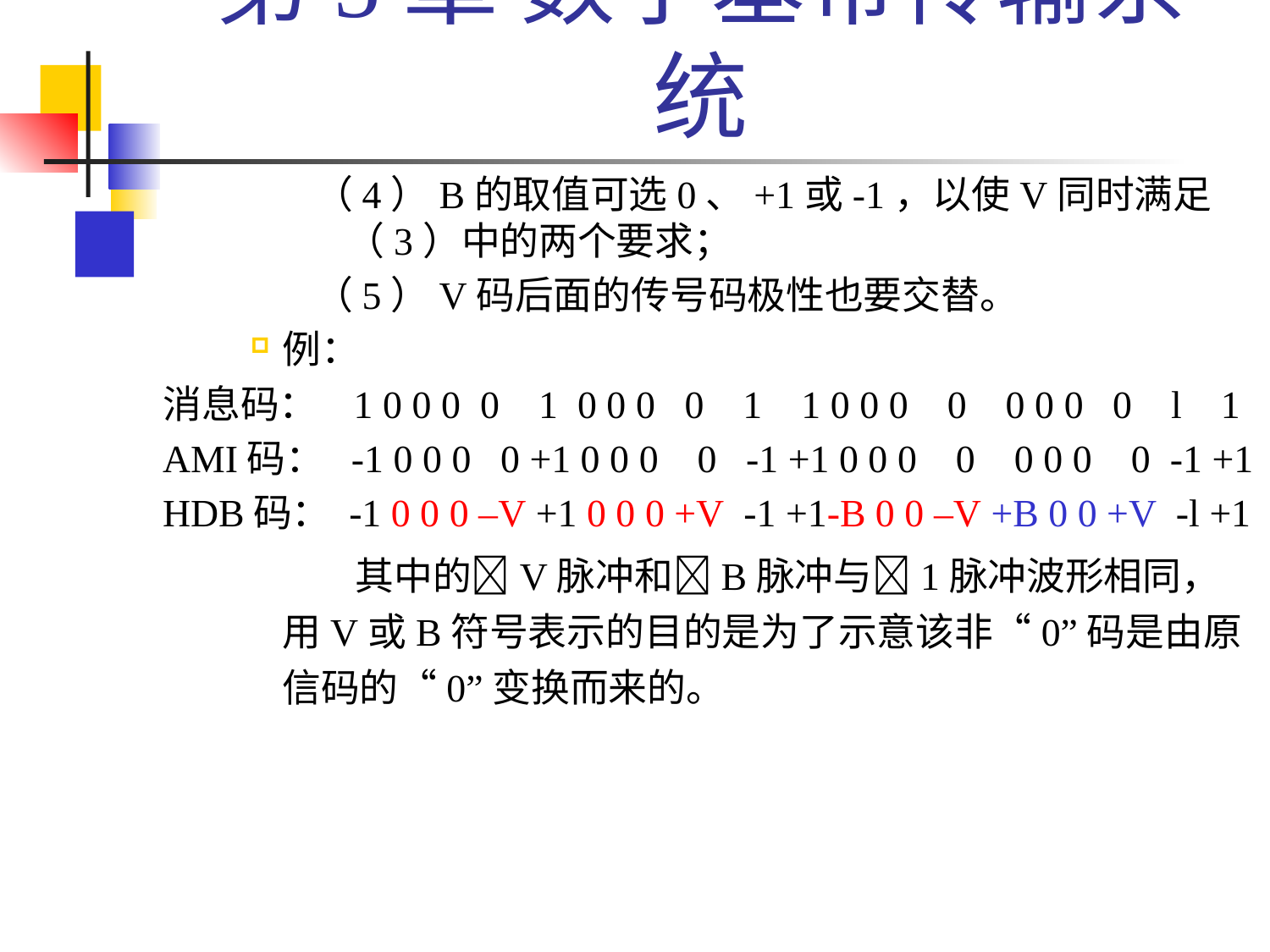

# 第5章 数字基带传输系统
（4）B的取值可选0、+1或-1，以使V同时满足（3）中的两个要求；
（5）V码后面的传号码极性也要交替。
例：
	消息码：   1 0 0 0  0    1  0 0 0   0    1    1 0 0 0    0    0 0 0   0    l    1
    AMI码：  -1 0 0 0   0 +1 0 0 0    0   -1 +1 0 0 0    0    0 0 0    0  -1 +1
    HDB码： -1 0 0 0 –V +1 0 0 0 +V  -1 +1-B 0 0 –V +B 0 0 +V  -l +1
           其中的±V脉冲和±B脉冲与±1脉冲波形相同，用V或B符号表示的目的是为了示意该非“0”码是由原信码的“0”变换而来的。

25